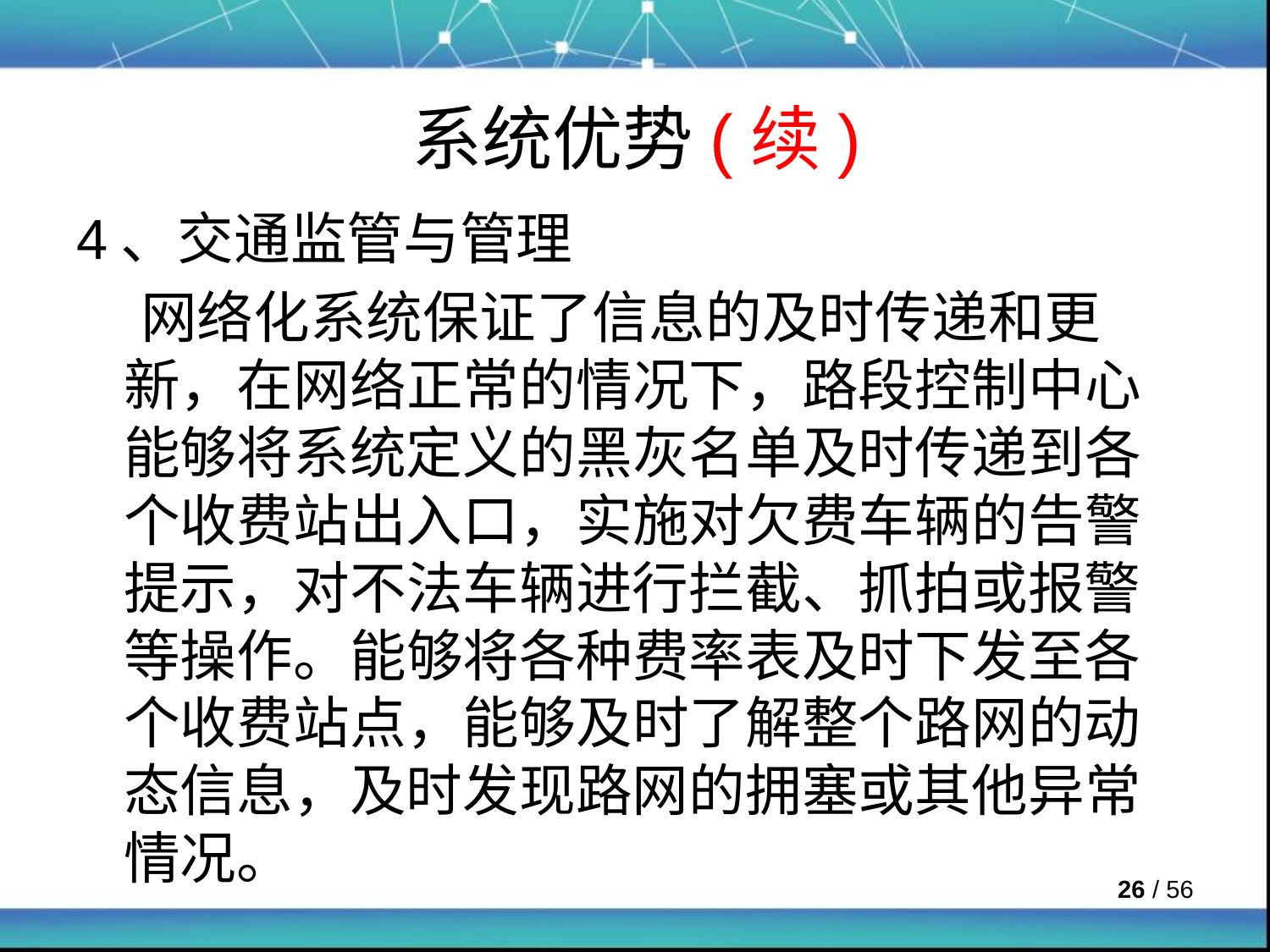

# 系统优势(续)
4、交通监管与管理
    网络化系统保证了信息的及时传递和更新，在网络正常的情况下，路段控制中心能够将系统定义的黑灰名单及时传递到各个收费站出入口，实施对欠费车辆的告警提示，对不法车辆进行拦截、抓拍或报警等操作。能够将各种费率表及时下发至各个收费站点，能够及时了解整个路网的动态信息，及时发现路网的拥塞或其他异常情况。

26 / 56